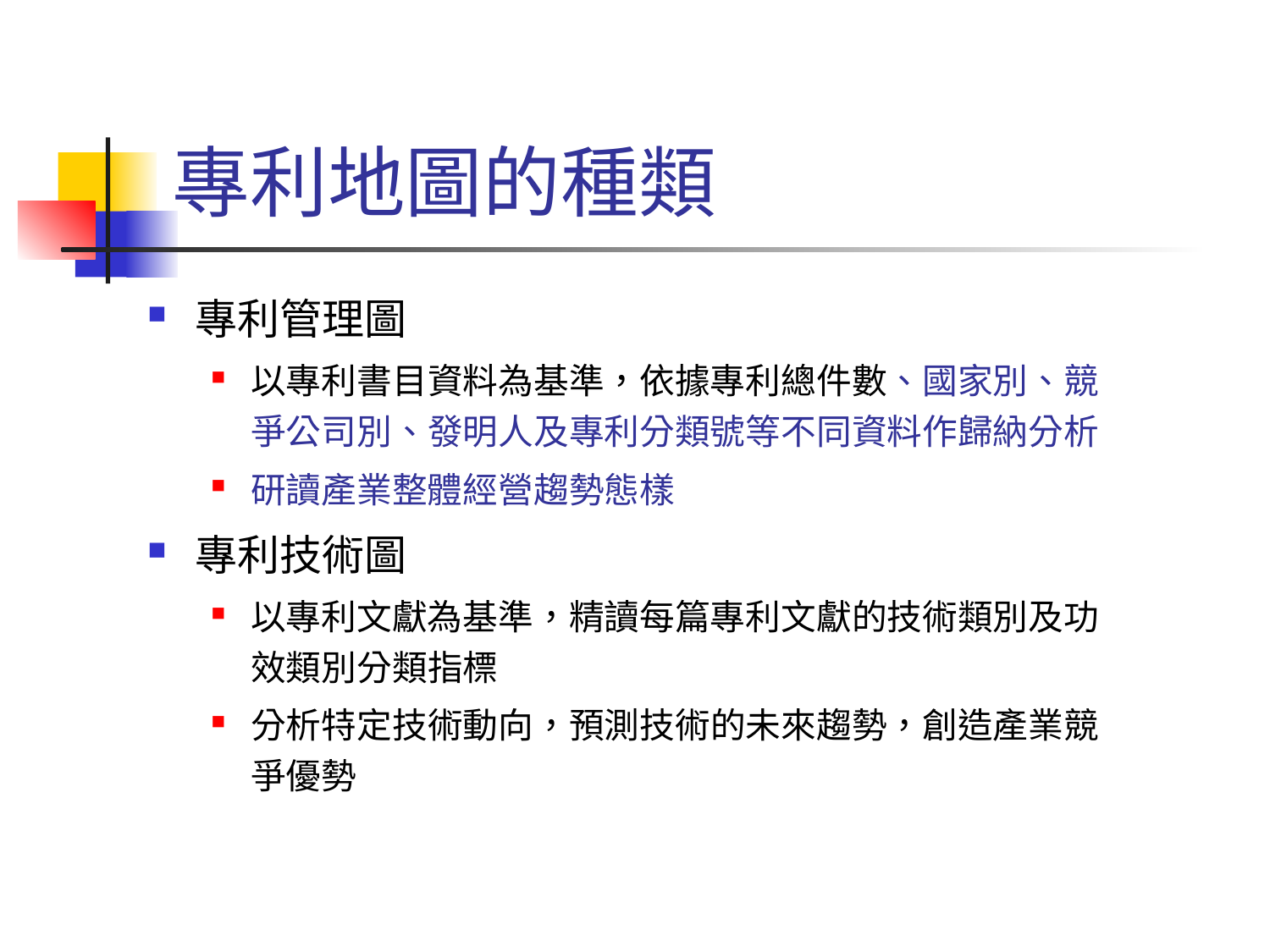

# 專利地圖的種類
專利管理圖
以專利書目資料為基準，依據專利總件數、國家別、競爭公司別、發明人及專利分類號等不同資料作歸納分析
研讀產業整體經營趨勢態樣
專利技術圖
以專利文獻為基準，精讀每篇專利文獻的技術類別及功效類別分類指標
分析特定技術動向，預測技術的未來趨勢，創造產業競爭優勢